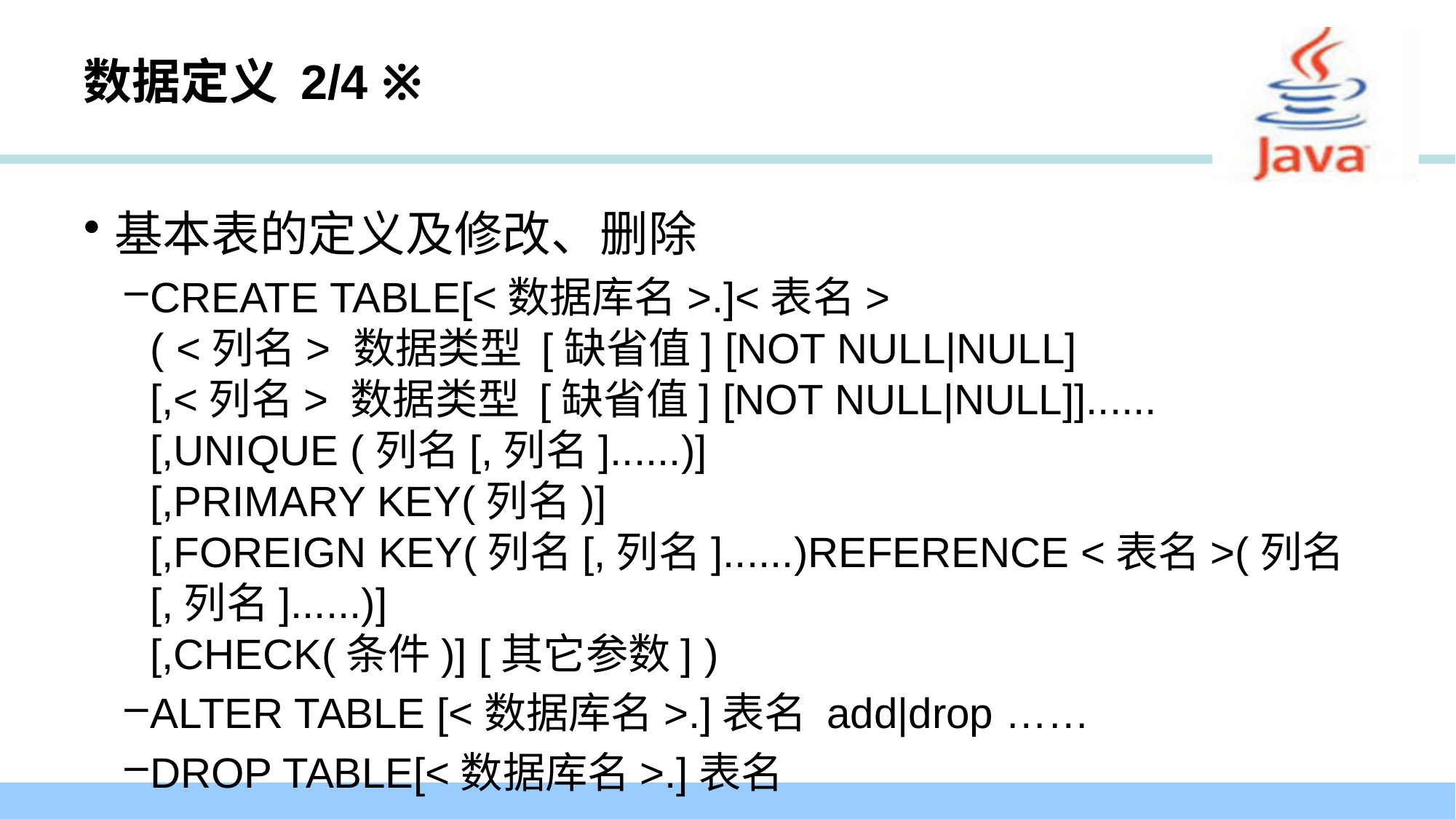

# 数据定义 2/4 ※
基本表的定义及修改、删除
CREATE TABLE[<数据库名>.]<表名>
( <列名> 数据类型 [缺省值] [NOT NULL|NULL]
[,<列名> 数据类型 [缺省值] [NOT NULL|NULL]]......
[,UNIQUE (列名[,列名]......)]
[,PRIMARY KEY(列名)]
[,FOREIGN KEY(列名[,列名]......)REFERENCE <表名>(列名[,列名]......)]
[,CHECK(条件)] [其它参数] )
ALTER TABLE [<数据库名>.]表名 add|drop ……
DROP TABLE[<数据库名>.]表名